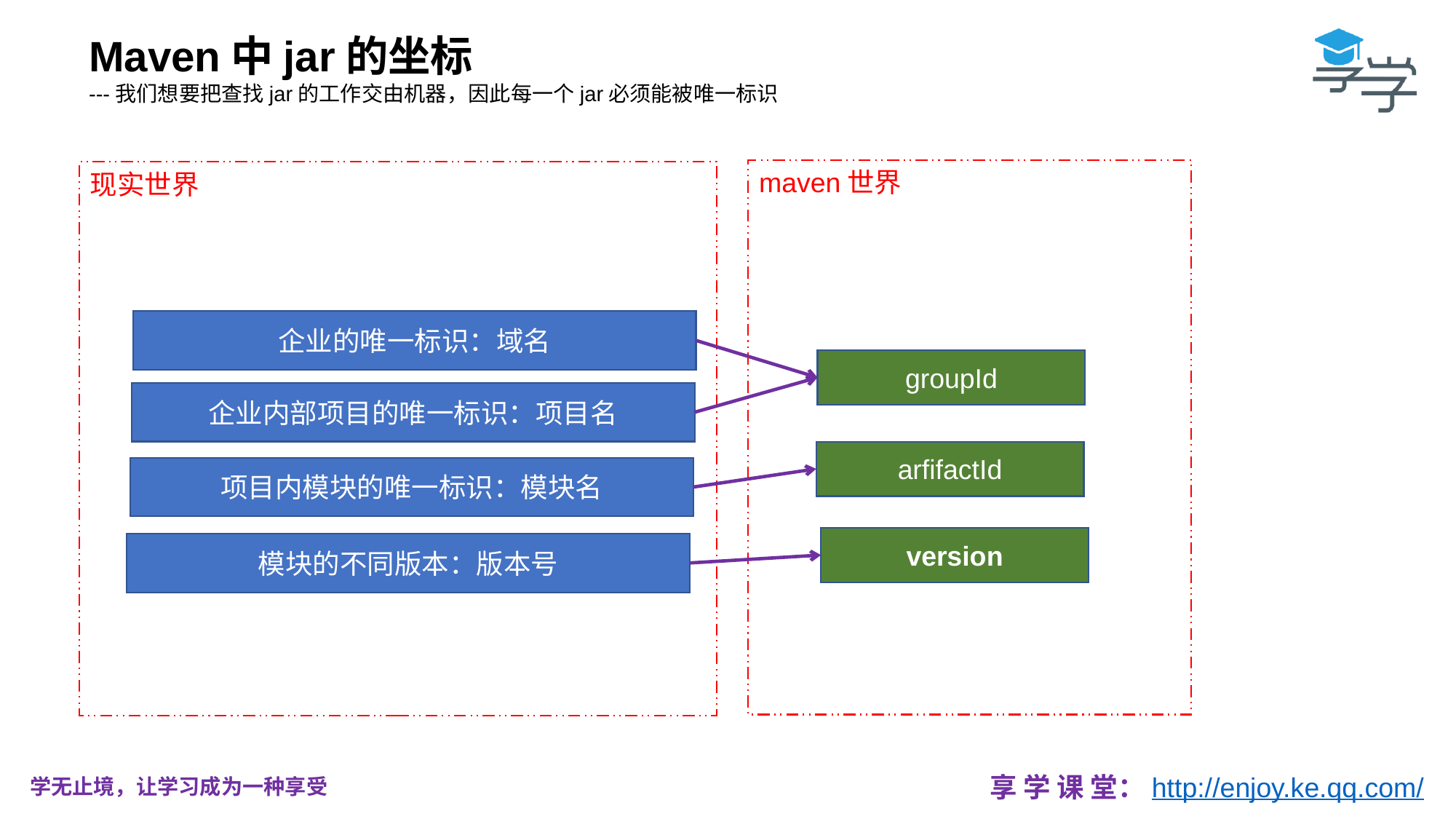

Maven中jar的坐标
---我们想要把查找jar的工作交由机器，因此每一个jar必须能被唯一标识
maven世界
现实世界
企业的唯一标识：域名
groupId
企业内部项目的唯一标识：项目名
arfifactId
项目内模块的唯一标识：模块名
version
模块的不同版本：版本号